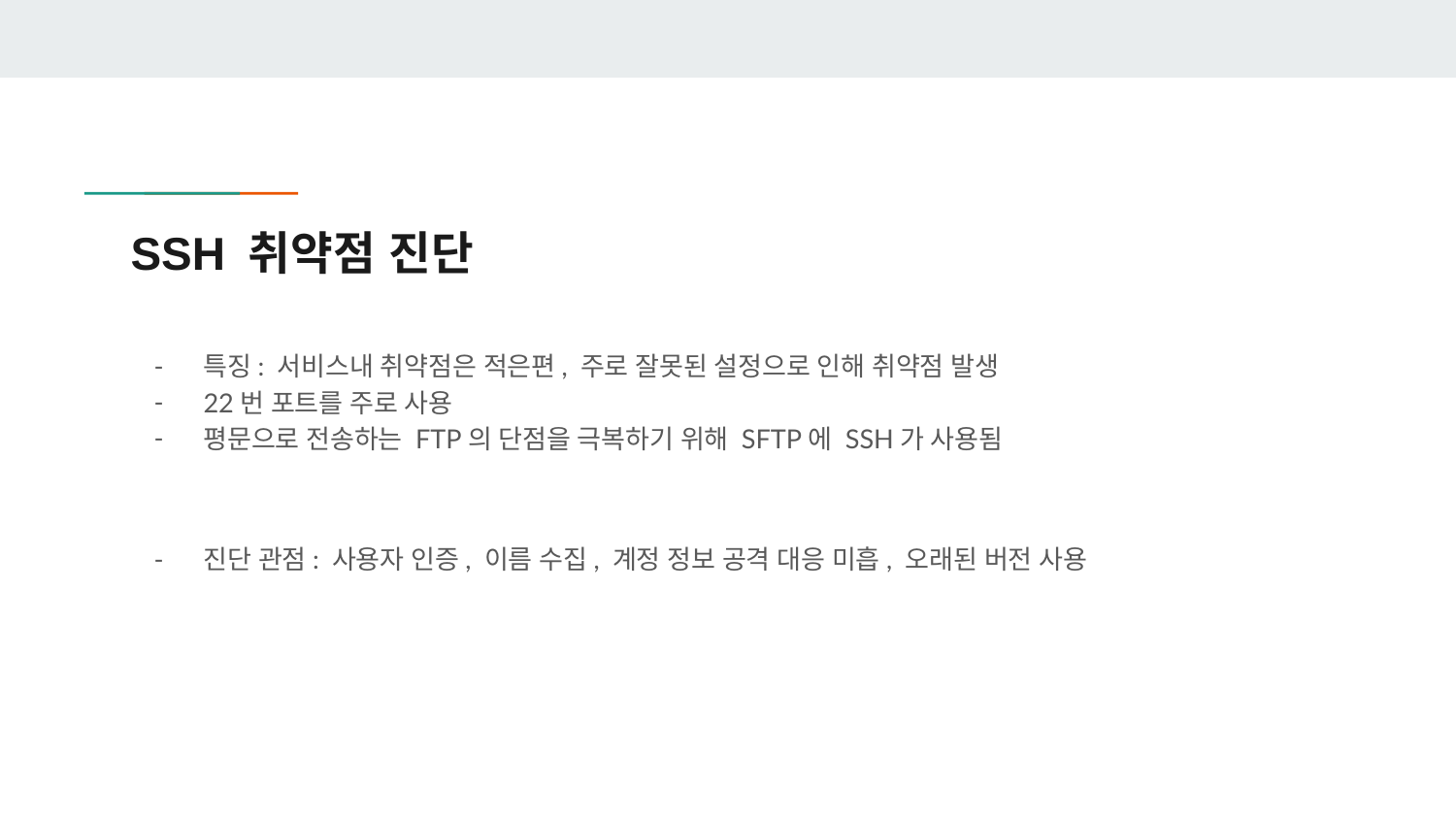

# SSH 취약점 진단
특징: 서비스내 취약점은 적은편, 주로 잘못된 설정으로 인해 취약점 발생
22번 포트를 주로 사용
평문으로 전송하는 FTP의 단점을 극복하기 위해 SFTP에 SSH가 사용됨

진단 관점: 사용자 인증, 이름 수집, 계정 정보 공격 대응 미흡, 오래된 버전 사용